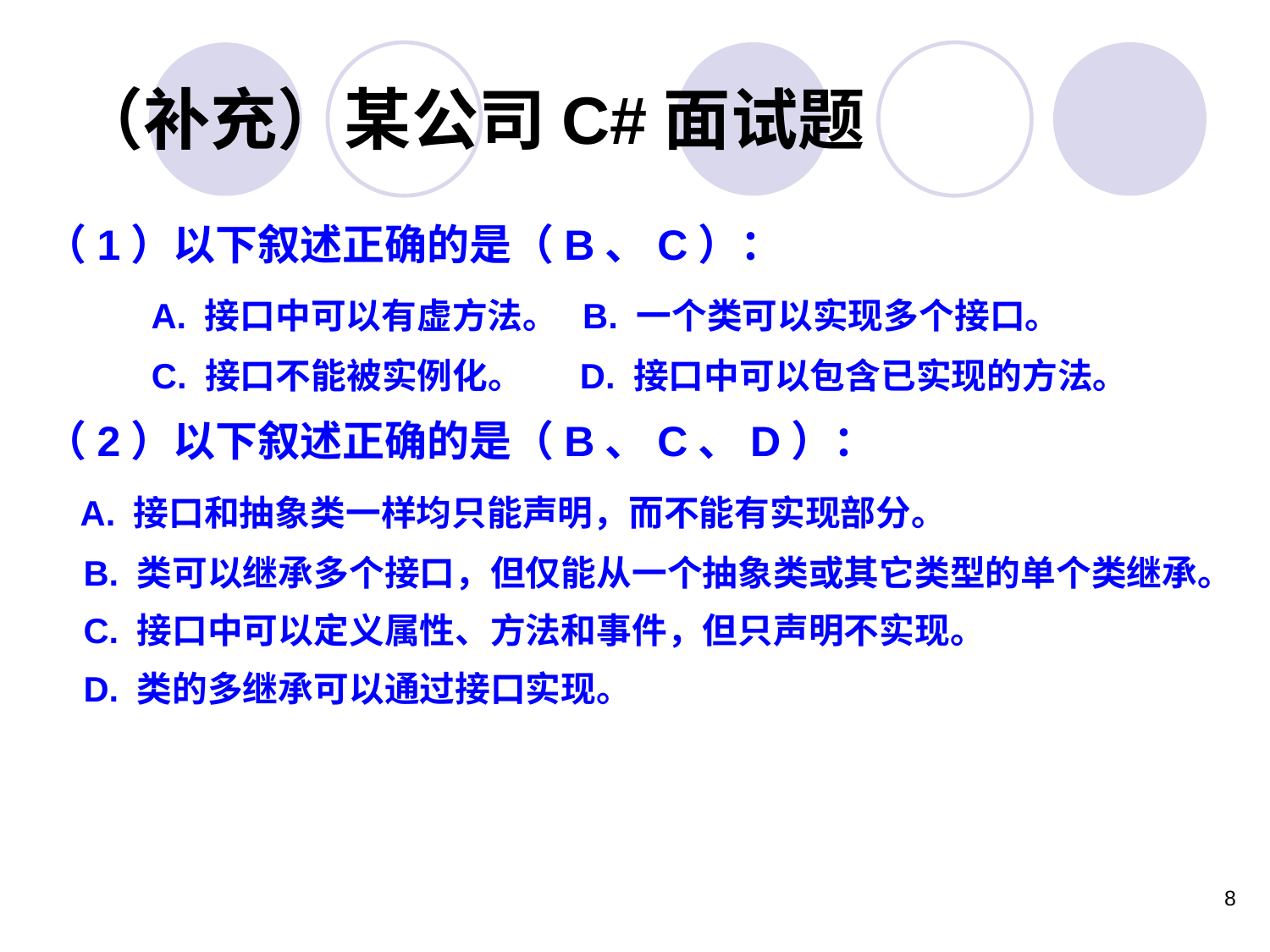

# （补充）某公司C#面试题
（1）以下叙述正确的是（B、C）：
         A. 接口中可以有虚方法。  B. 一个类可以实现多个接口。
           C. 接口不能被实例化。      D. 接口中可以包含已实现的方法。
（2）以下叙述正确的是（B、C、D）：
   A. 接口和抽象类一样均只能声明，而不能有实现部分。
    B. 类可以继承多个接口，但仅能从一个抽象类或其它类型的单个类继承。
    C. 接口中可以定义属性、方法和事件，但只声明不实现。
    D. 类的多继承可以通过接口实现。

8